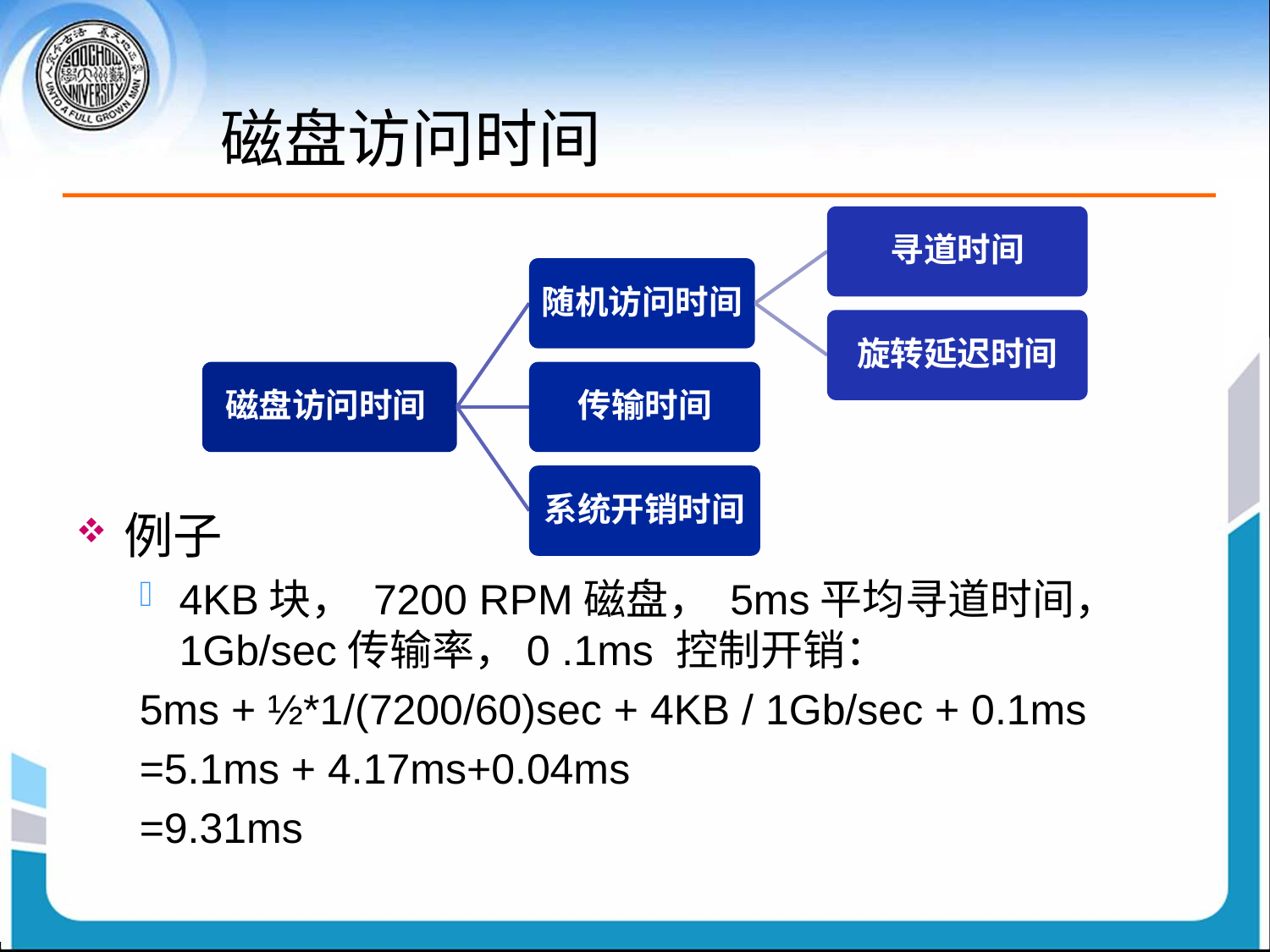

# 磁盘访问时间
磁盘访问时间

随机访问时间

寻道时间

旋转延迟时间

传输时间

系统开销时间

例子
4KB块， 7200 RPM磁盘， 5ms平均寻道时间， 1Gb/sec传输率，0 .1ms 控制开销：
5ms + ½*1/(7200/60)sec + 4KB / 1Gb/sec + 0.1ms
=5.1ms + 4.17ms+0.04ms
=9.31ms